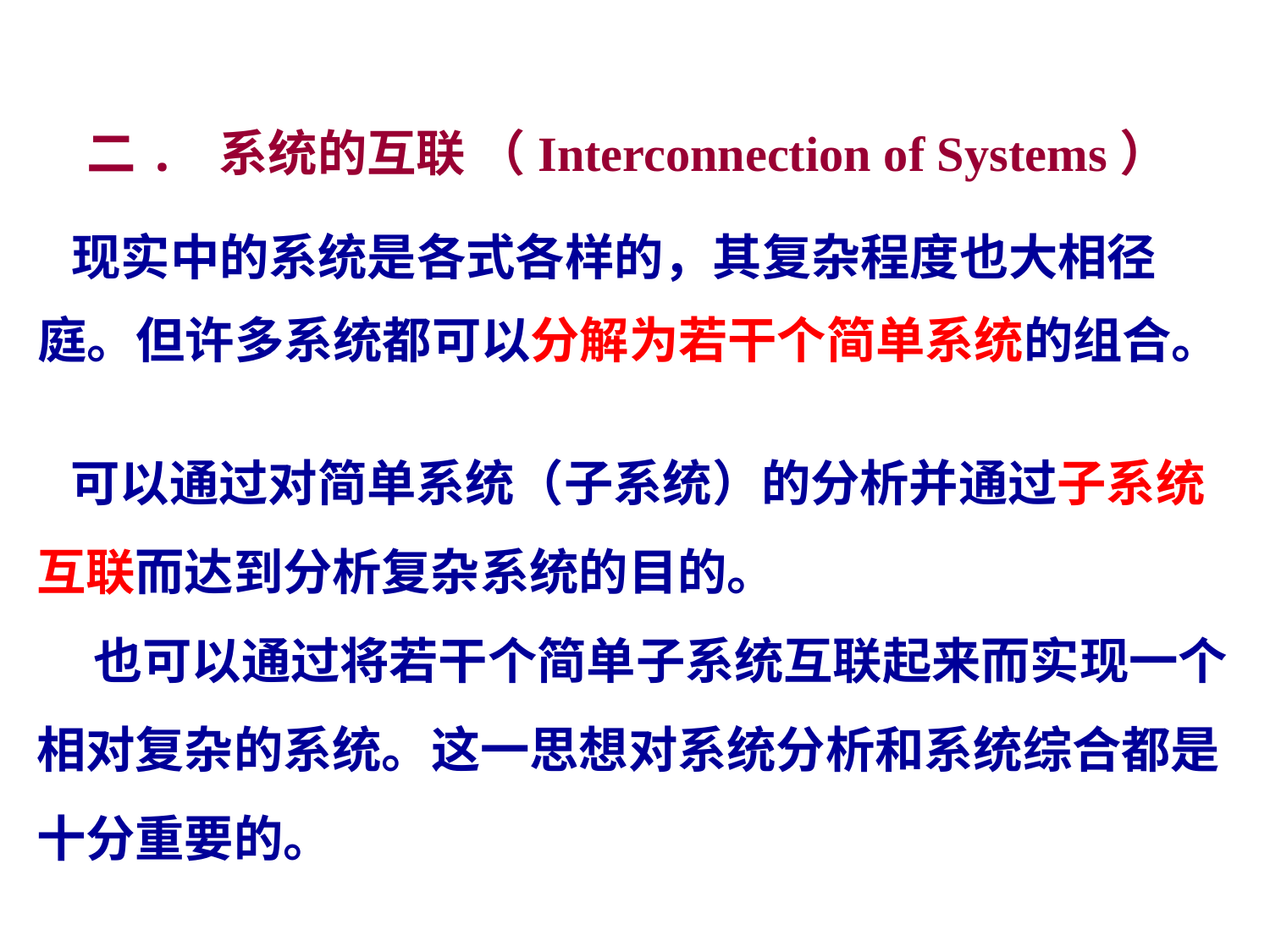

二. 系统的互联 （Interconnection of Systems）
  现实中的系统是各式各样的，其复杂程度也大相径庭。但许多系统都可以分解为若干个简单系统的组合。
  可以通过对简单系统（子系统）的分析并通过子系统互联而达到分析复杂系统的目的。
    也可以通过将若干个简单子系统互联起来而实现一个相对复杂的系统。这一思想对系统分析和系统综合都是十分重要的。
69